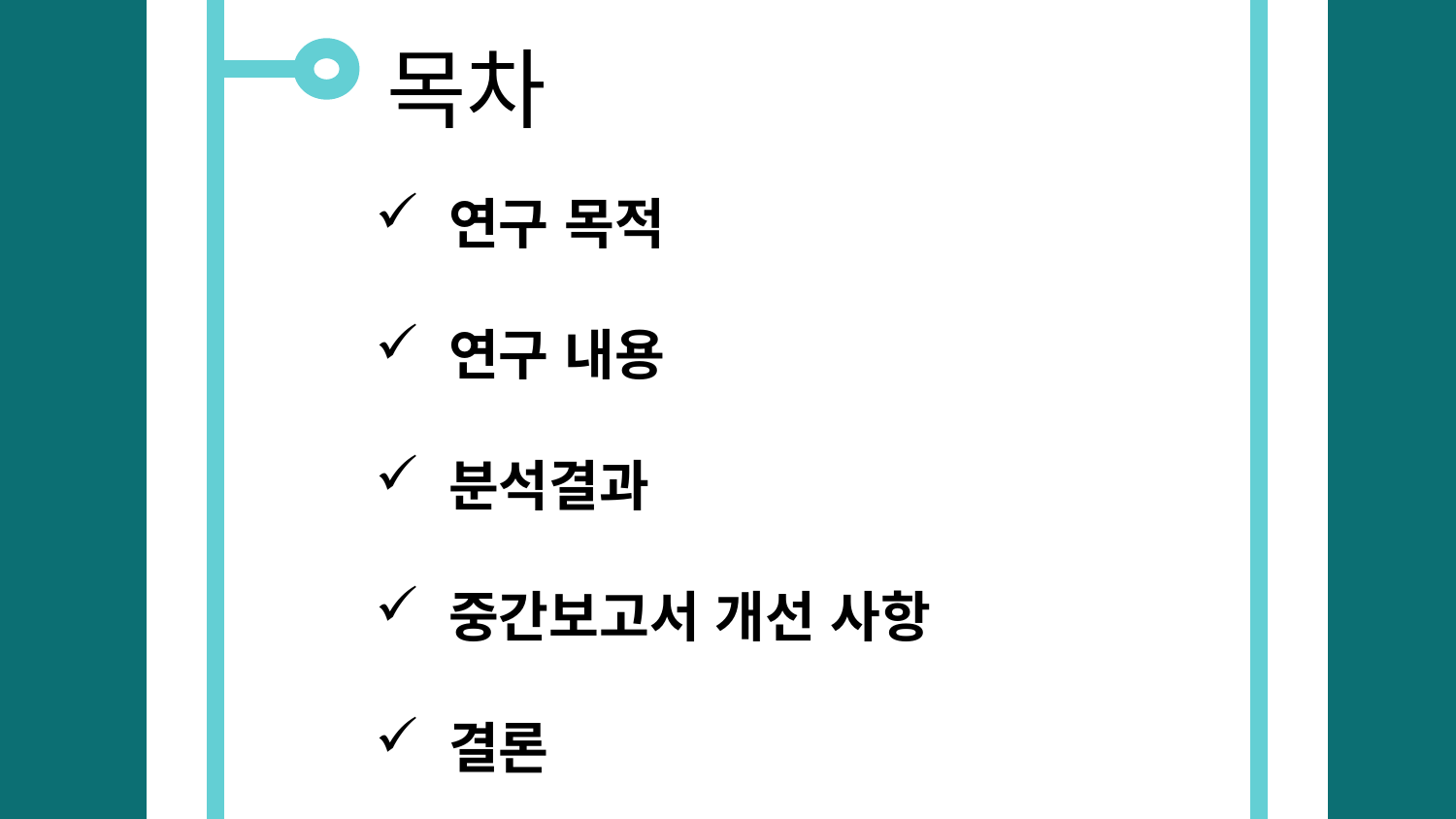

목차
#

 연구 목적

 연구 내용

 분석결과

 중간보고서 개선 사항

 결론